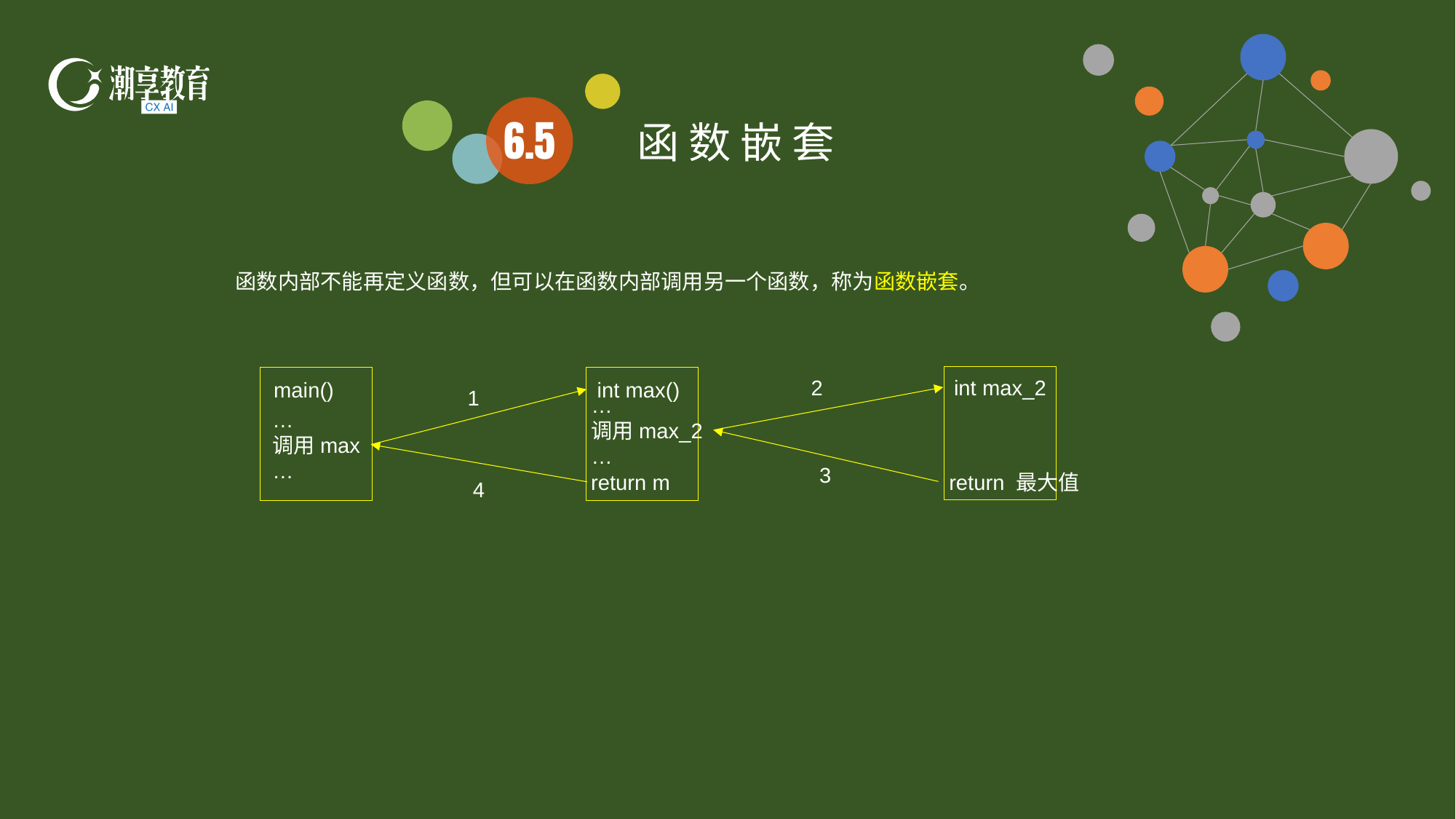

6.5

函 数 嵌 套
函数内部不能再定义函数，但可以在函数内部调用另一个函数，称为函数嵌套。

2
int max_2
int max()
main()
1
…
调用max_2
…
…
调用max
…
3
return m
return 最大值
4